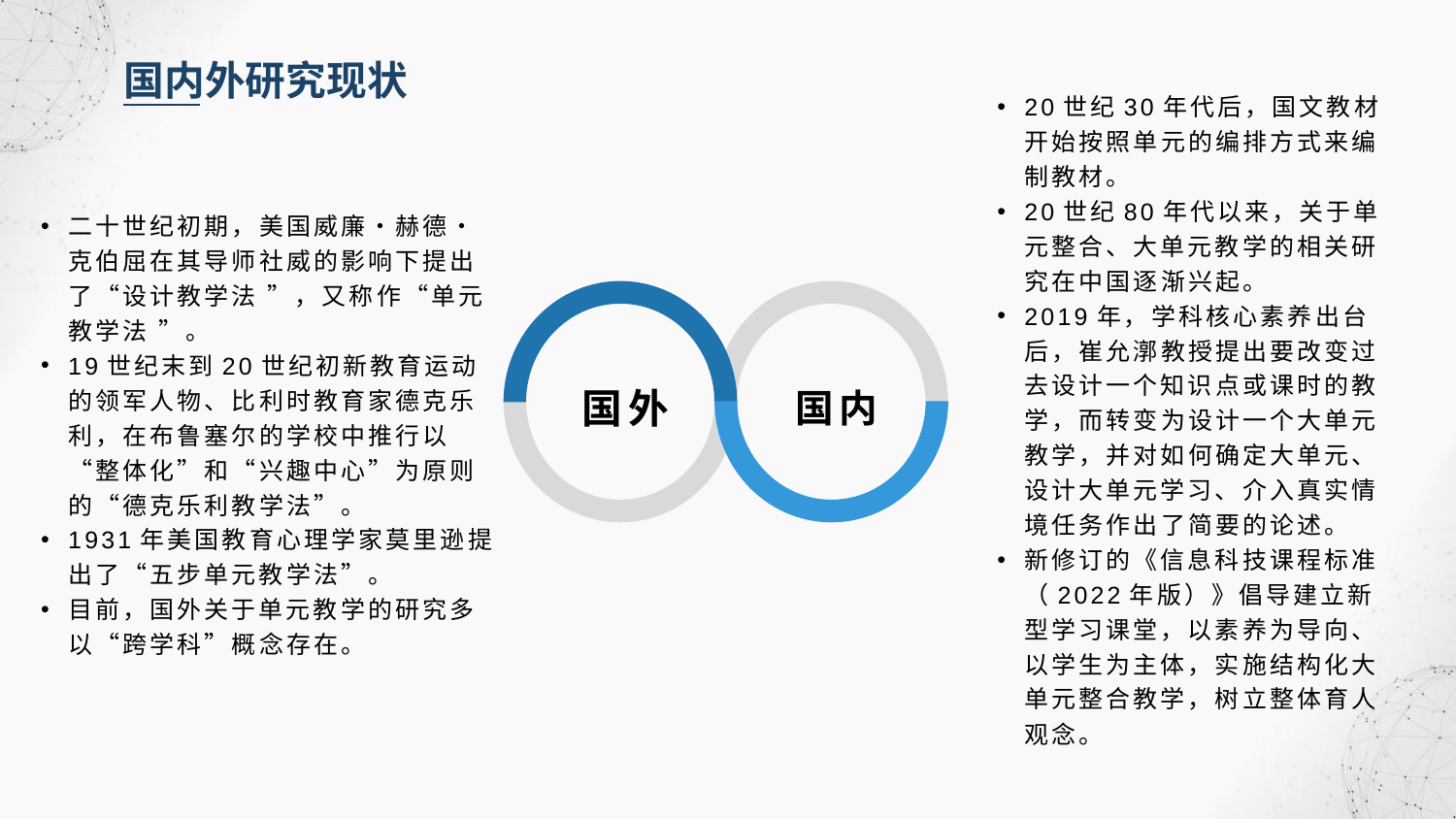

国内外研究现状
20世纪30年代后，国文教材开始按照单元的编排方式来编制教材。
20世纪80年代以来，关于单元整合、大单元教学的相关研究在中国逐渐兴起。
2019年，学科核心素养出台后，崔允漷教授提出要改变过去设计一个知识点或课时的教学，而转变为设计一个大单元教学，并对如何确定大单元、设计大单元学习、介入真实情境任务作出了简要的论述。
新修订的《信息科技课程标准（2022年版）》倡导建立新型学习课堂，以素养为导向、以学生为主体，实施结构化大单元整合教学，树立整体育人观念。

二十世纪初期，美国威廉•赫德•克伯屈在其导师社威的影响下提出了“设计教学法 ”，又称作“单元教学法 ”。
19世纪末到20世纪初新教育运动的领军人物、比利时教育家德克乐利，在布鲁塞尔的学校中推行以“整体化”和“兴趣中心”为原则的“德克乐利教学法”。
1931年美国教育心理学家莫里逊提出了“五步单元教学法”。
目前，国外关于单元教学的研究多以“跨学科”概念存在。

国外
国内